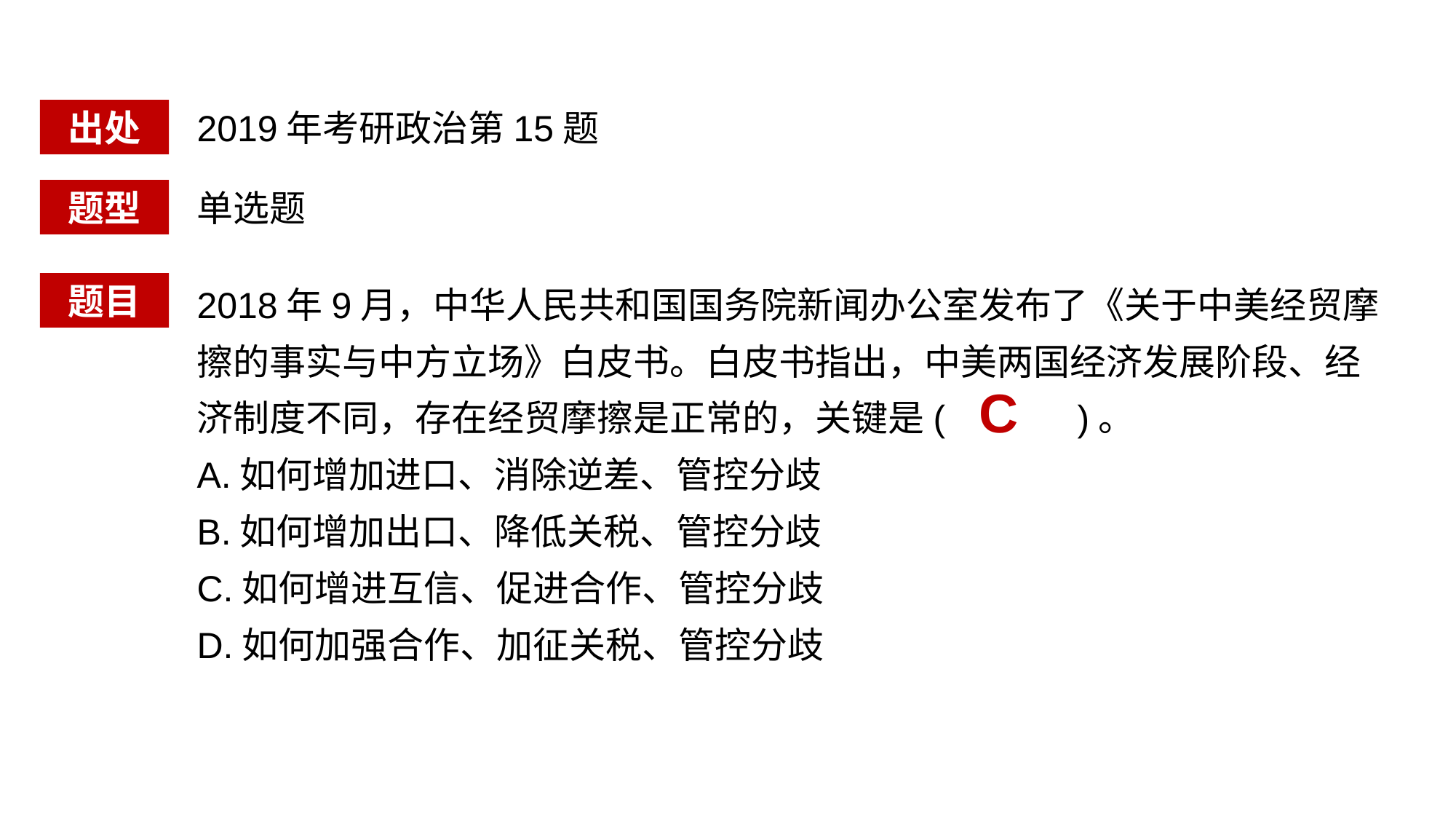

出处
2019年考研政治第15题
题型
单选题
2018年9月，中华人民共和国国务院新闻办公室发布了《关于中美经贸摩擦的事实与中方立场》白皮书。白皮书指出，中美两国经济发展阶段、经济制度不同，存在经贸摩擦是正常的，关键是(             )。
A.如何增加进口、消除逆差、管控分歧
B.如何增加出口、降低关税、管控分歧
C.如何增进互信、促进合作、管控分歧
D.如何加强合作、加征关税、管控分歧
题目
C